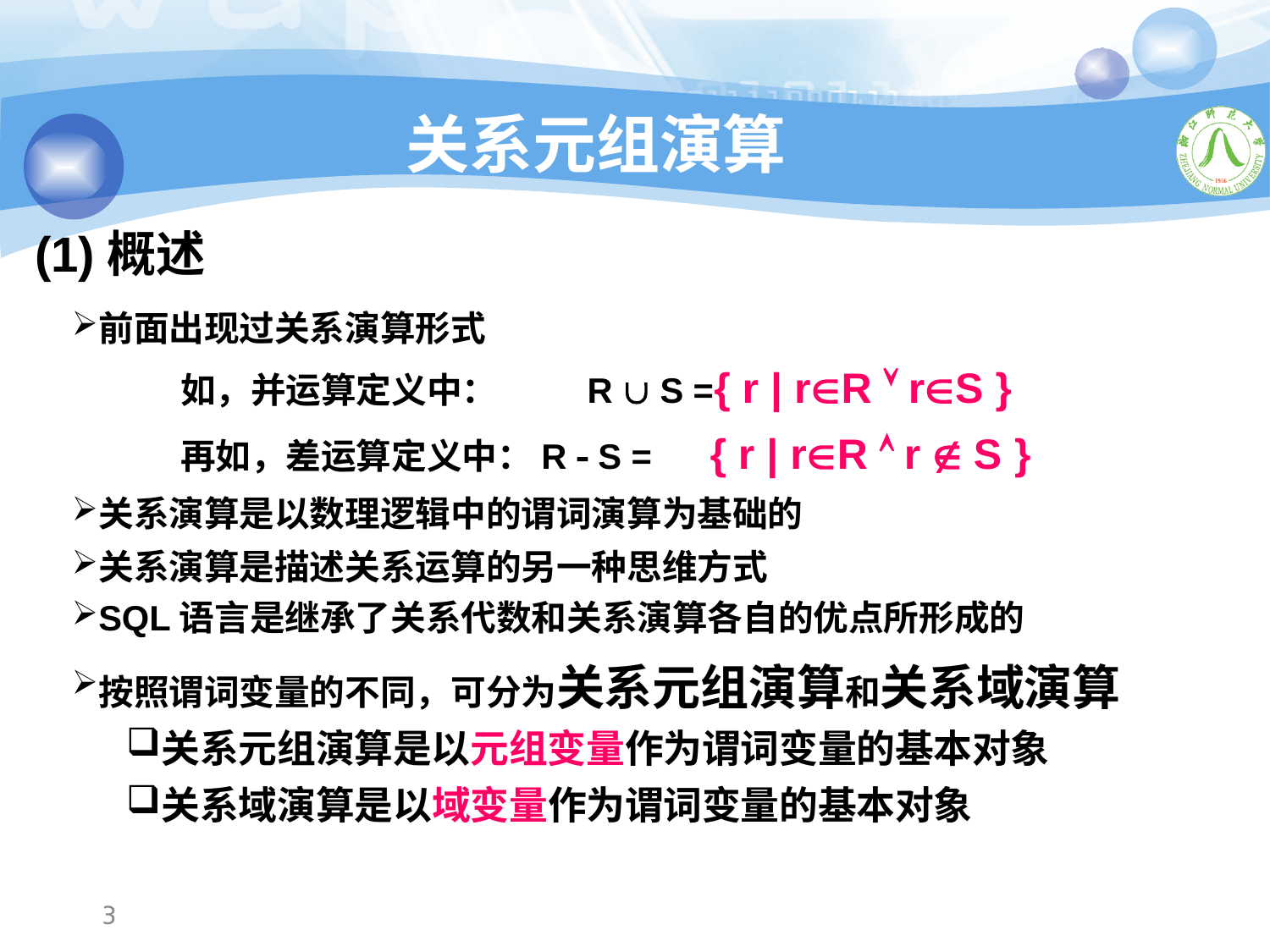

关系元组演算
(1)概述
前面出现过关系演算形式
如，并运算定义中：	R ∪ S ={ r | r∈R ∨ r∈S }
再如，差运算定义中：R − S =	{ r | r∈R ∧ r ∉ S }
关系演算是以数理逻辑中的谓词演算为基础的
关系演算是描述关系运算的另一种思维方式
SQL语言是继承了关系代数和关系演算各自的优点所形成的
按照谓词变量的不同，可分为关系元组演算和关系域演算
关系元组演算是以元组变量作为谓词变量的基本对象
关系域演算是以域变量作为谓词变量的基本对象
3